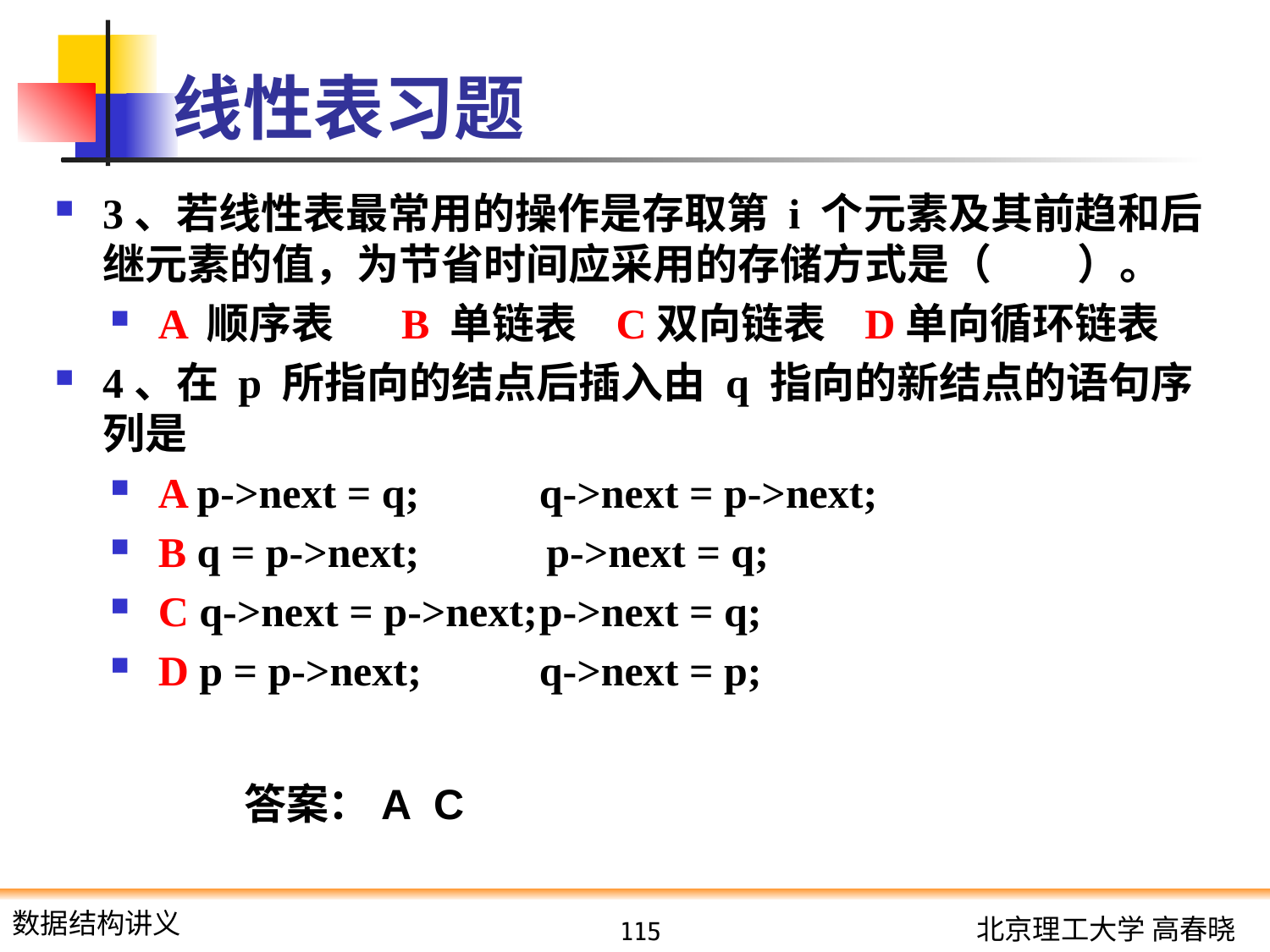

# 线性表习题
3、若线性表最常用的操作是存取第 i 个元素及其前趋和后继元素的值，为节省时间应采用的存储方式是（         ）。
A 顺序表      B 单链表   C双向链表   D单向循环链表
4、在 p 所指向的结点后插入由 q 指向的新结点的语句序列是
A p->next = q;           	q->next = p->next;
B q = p->next;            p->next = q;
C q->next = p->next;	p->next = q;
D p = p->next;           	q->next = p;
答案：A  C
115